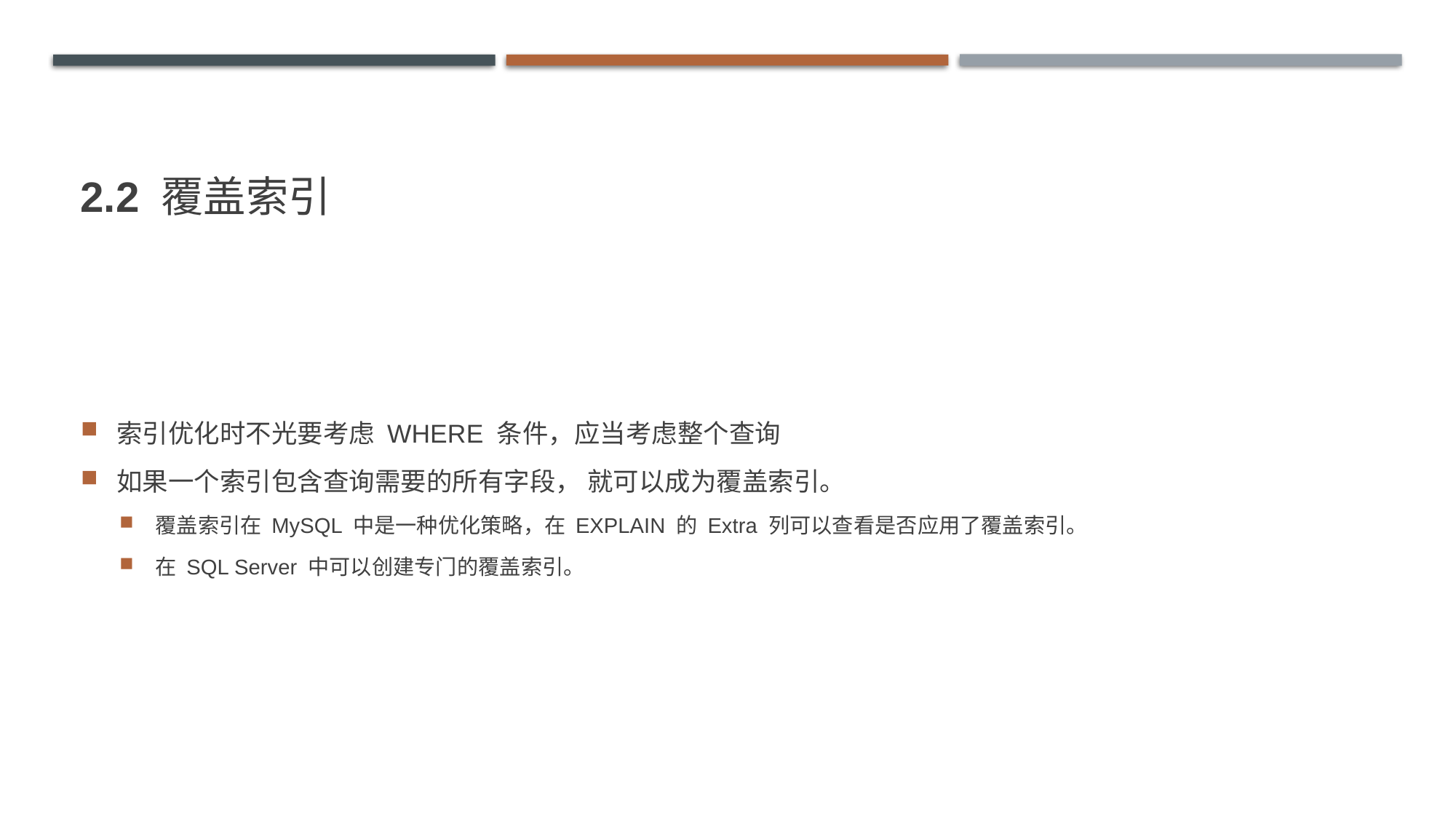

# 2.2 覆盖索引
索引优化时不光要考虑 WHERE 条件，应当考虑整个查询
如果一个索引包含查询需要的所有字段， 就可以成为覆盖索引。
覆盖索引在 MySQL 中是一种优化策略，在 EXPLAIN 的 Extra 列可以查看是否应用了覆盖索引。
在 SQL Server 中可以创建专门的覆盖索引。